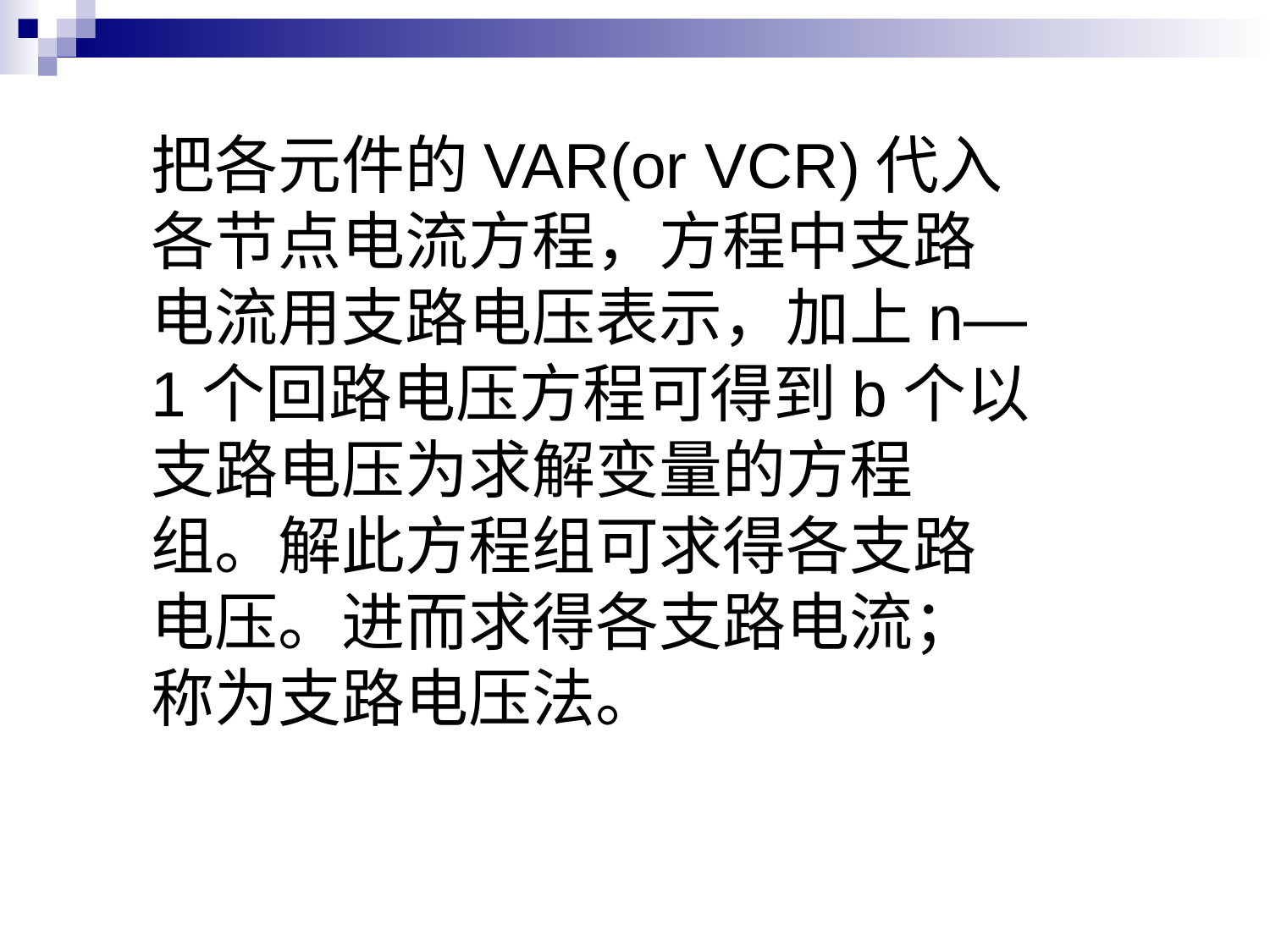

把各元件的VAR(or VCR)代入各节点电流方程，方程中支路电流用支路电压表示，加上n—1个回路电压方程可得到b个以支路电压为求解变量的方程组。解此方程组可求得各支路电压。进而求得各支路电流；称为支路电压法。